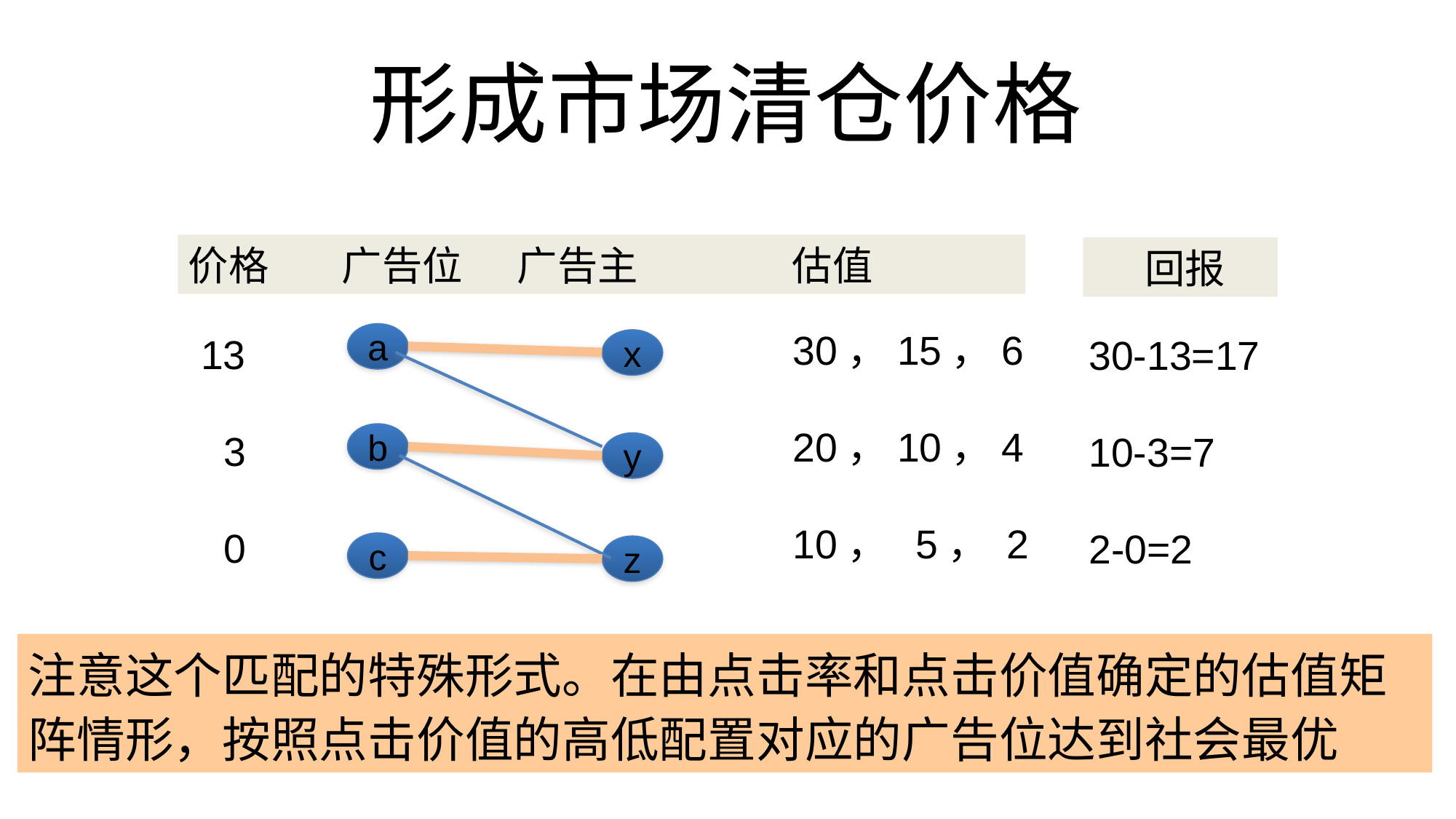

# 形成市场清仓价格
价格        广告位      广告主                 估值
 回报
30，15，6

20，10，4

10，  5， 2
13

  3

  0
a
30-13=17

10-3=7

2-0=2
x
b
y
c
z
注意这个匹配的特殊形式。在由点击率和点击价值确定的估值矩阵情形，按照点击价值的高低配置对应的广告位达到社会最优